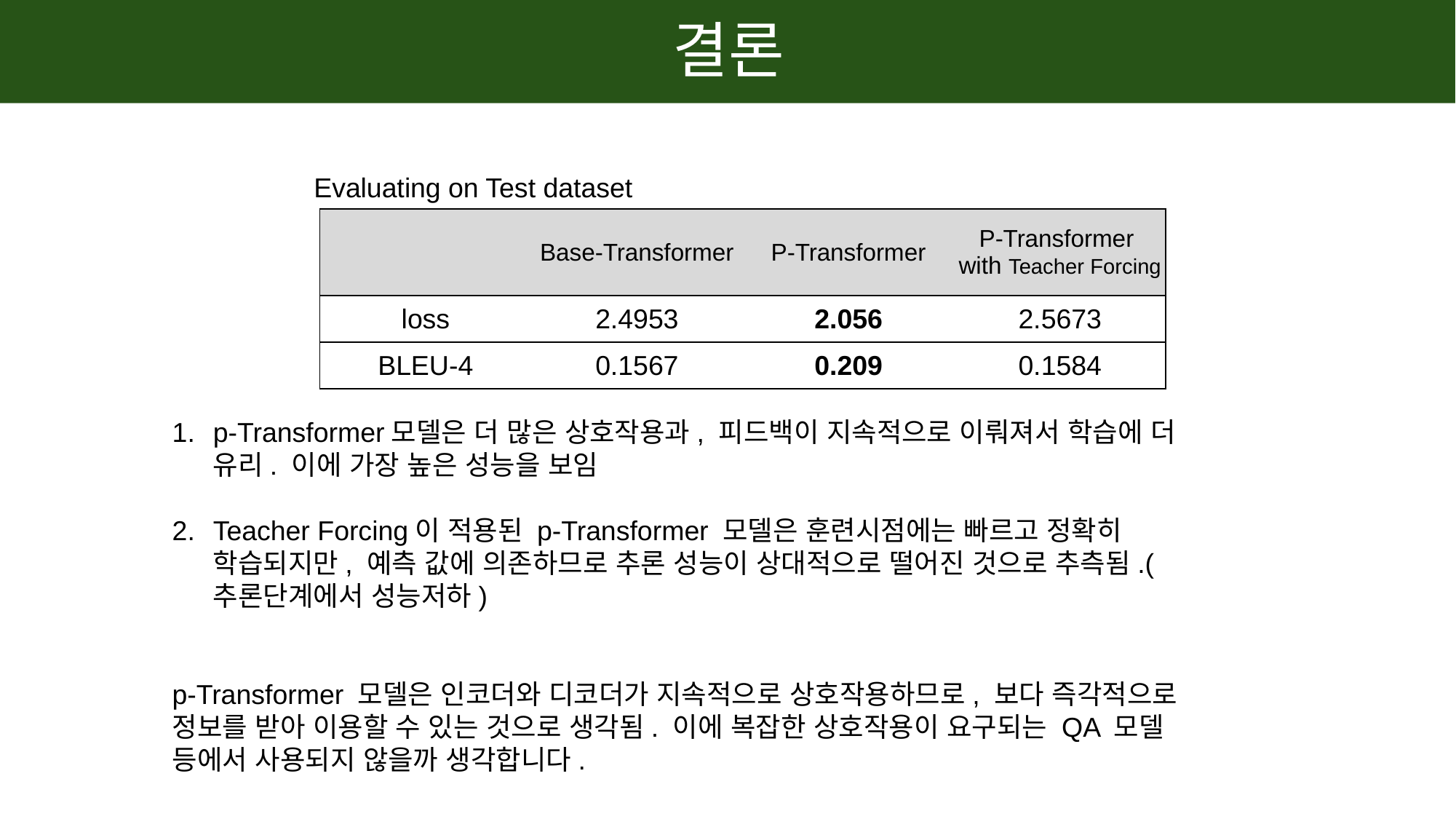

결론
Evaluating on Test dataset
|  | Base-Transformer | P-Transformer | P-Transformer with Teacher Forcing |
| --- | --- | --- | --- |
| loss | 2.4953 | 2.056 | 2.5673 |
| BLEU-4 | 0.1567 | 0.209 | 0.1584 |
p-Transformer모델은 더 많은 상호작용과, 피드백이 지속적으로 이뤄져서 학습에 더 유리. 이에 가장 높은 성능을 보임

Teacher Forcing이 적용된 p-Transformer 모델은 훈련시점에는 빠르고 정확히 학습되지만, 예측 값에 의존하므로 추론 성능이 상대적으로 떨어진 것으로 추측됨.(추론단계에서 성능저하)

p-Transformer 모델은 인코더와 디코더가 지속적으로 상호작용하므로, 보다 즉각적으로 정보를 받아 이용할 수 있는 것으로 생각됨. 이에 복잡한 상호작용이 요구되는 QA 모델 등에서 사용되지 않을까 생각합니다.